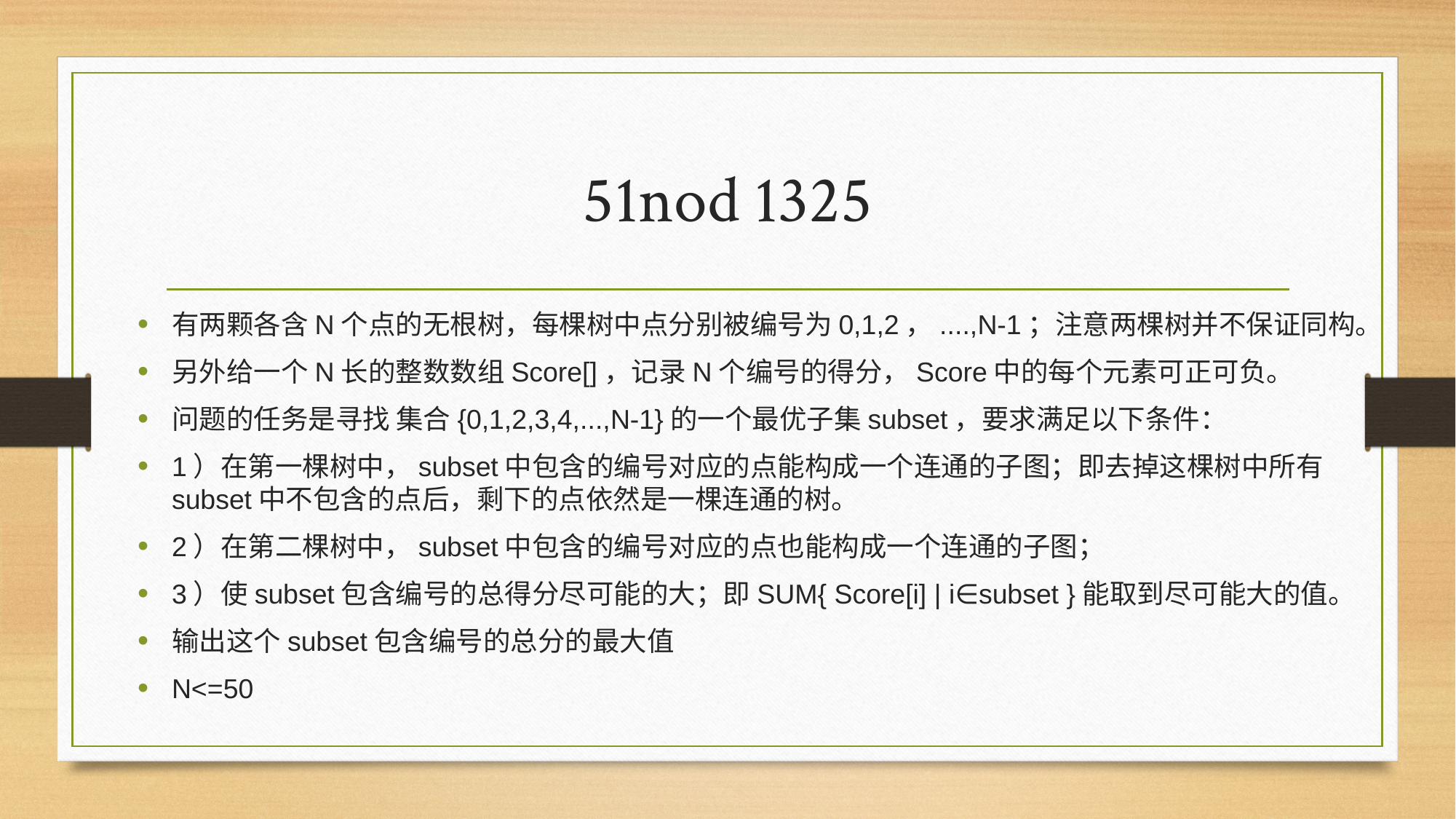

# 51nod 1325
有两颗各含N个点的无根树，每棵树中点分别被编号为0,1,2，....,N-1；注意两棵树并不保证同构。
另外给一个N长的整数数组Score[]，记录N个编号的得分，Score中的每个元素可正可负。
问题的任务是寻找 集合{0,1,2,3,4,...,N-1}的一个最优子集subset，要求满足以下条件：
1）在第一棵树中，subset中包含的编号对应的点能构成一个连通的子图；即去掉这棵树中所有subset中不包含的点后，剩下的点依然是一棵连通的树。
2）在第二棵树中，subset中包含的编号对应的点也能构成一个连通的子图；
3）使subset包含编号的总得分尽可能的大；即SUM{ Score[i] | i∈subset }能取到尽可能大的值。
输出这个subset包含编号的总分的最大值
N<=50